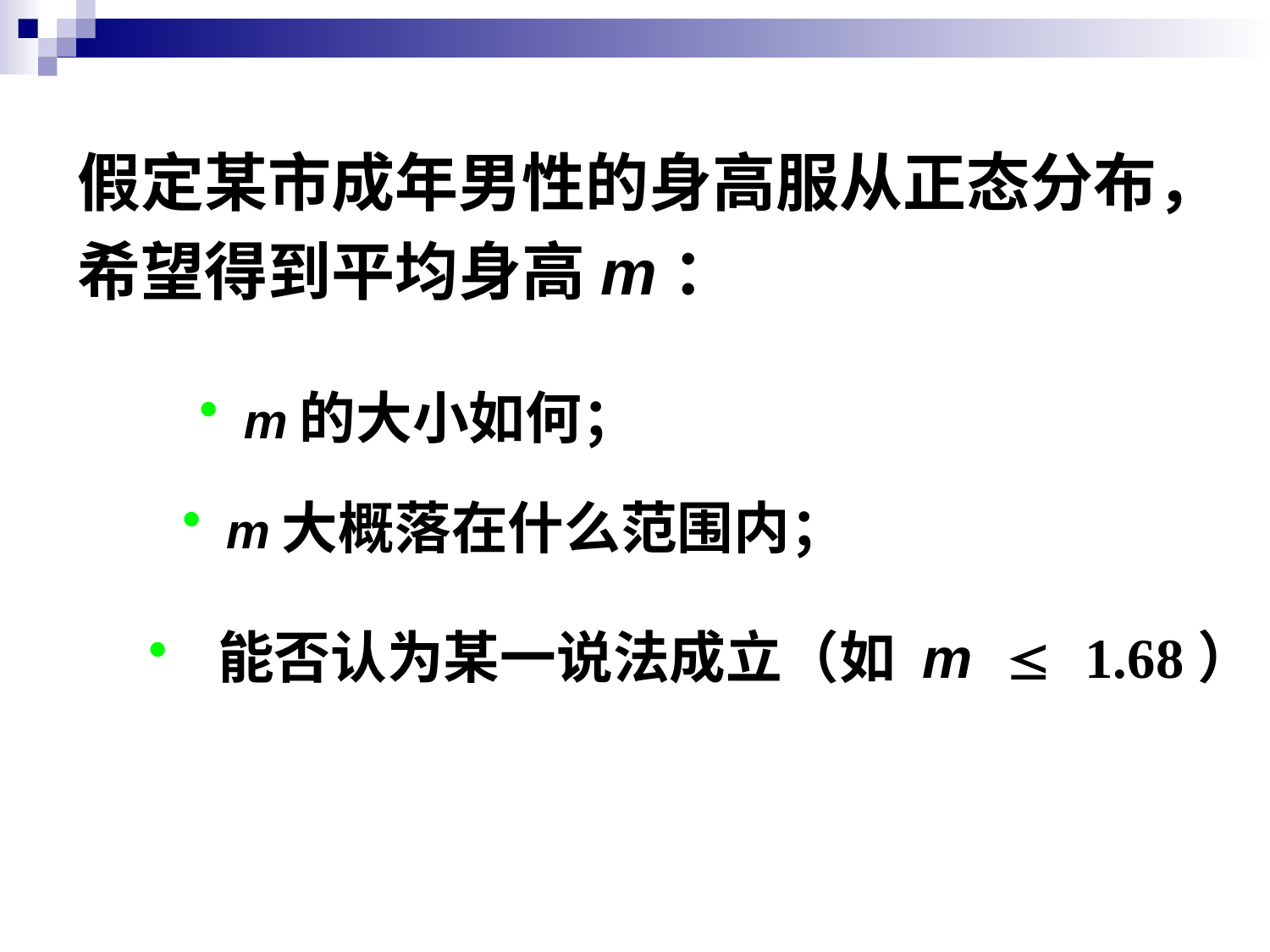

假定某市成年男性的身高服从正态分布，
希望得到平均身高m：

 m的大小如何；
 m大概落在什么范围内；
  能否认为某一说法成立（如 m ≤ 1.68）.